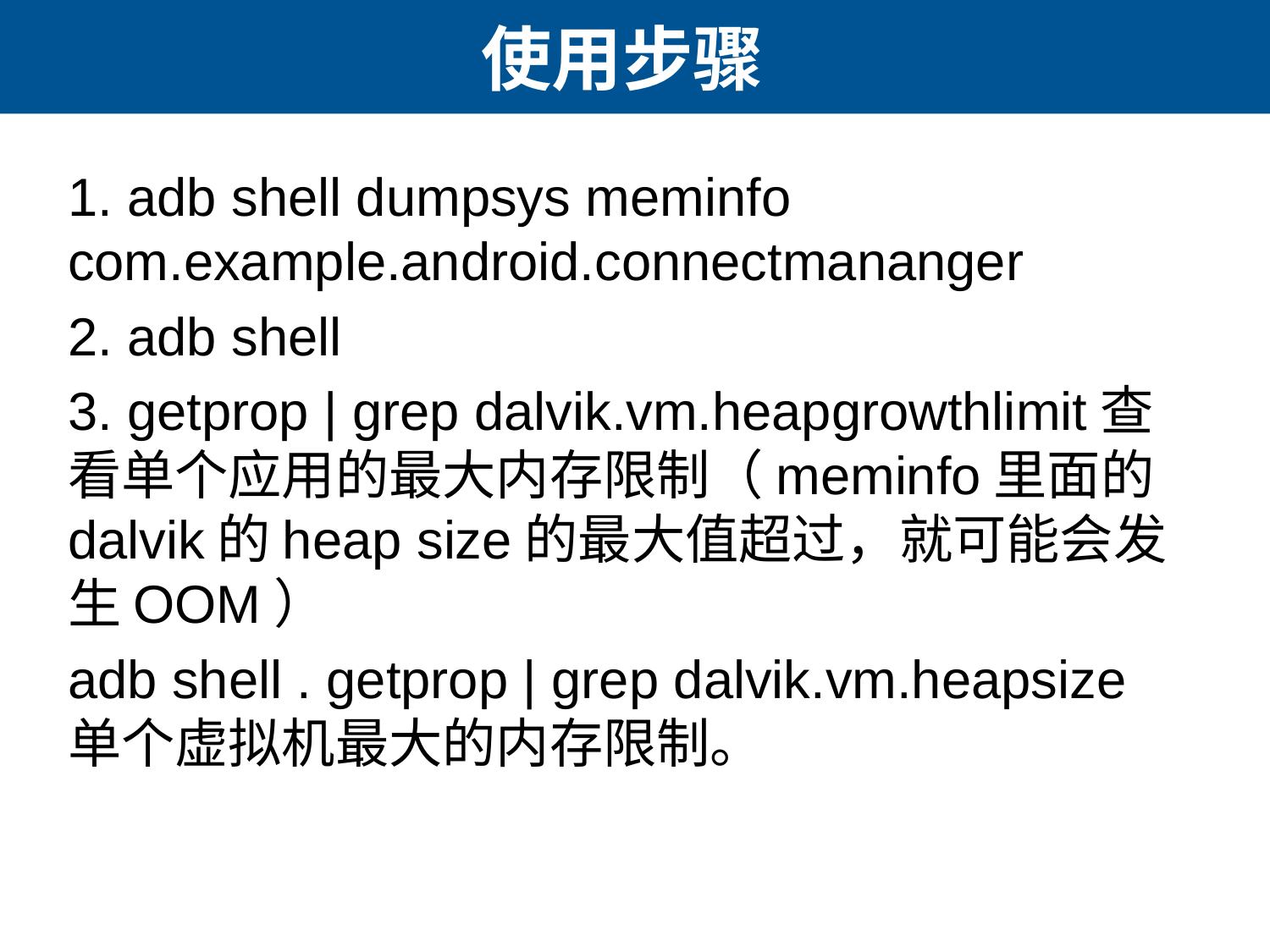

# 使用步骤
1. adb shell dumpsys meminfo com.example.android.connectmananger
2. adb shell
3. getprop | grep dalvik.vm.heapgrowthlimit查看单个应用的最大内存限制（meminfo里面的dalvik的heap size的最大值超过，就可能会发生OOM）
adb shell . getprop | grep dalvik.vm.heapsize单个虚拟机最大的内存限制。